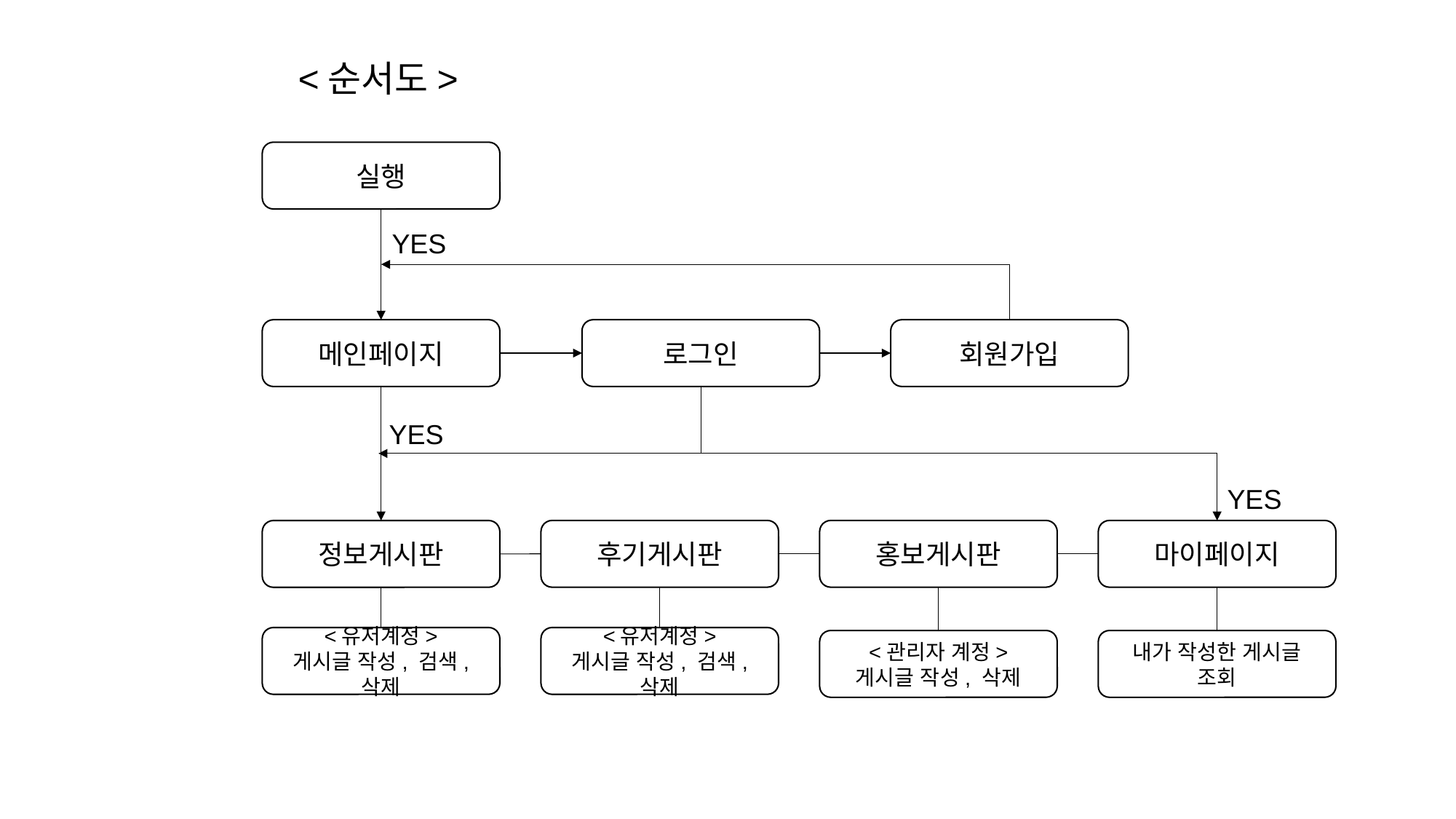

<순서도>
실행
YES
메인페이지
로그인
회원가입
YES
YES
후기게시판
홍보게시판
마이페이지
정보게시판
<유저계정>
게시글 작성, 검색, 삭제
<유저계정>
게시글 작성, 검색, 삭제
<관리자 계정>
게시글 작성, 삭제
내가 작성한 게시글 조회